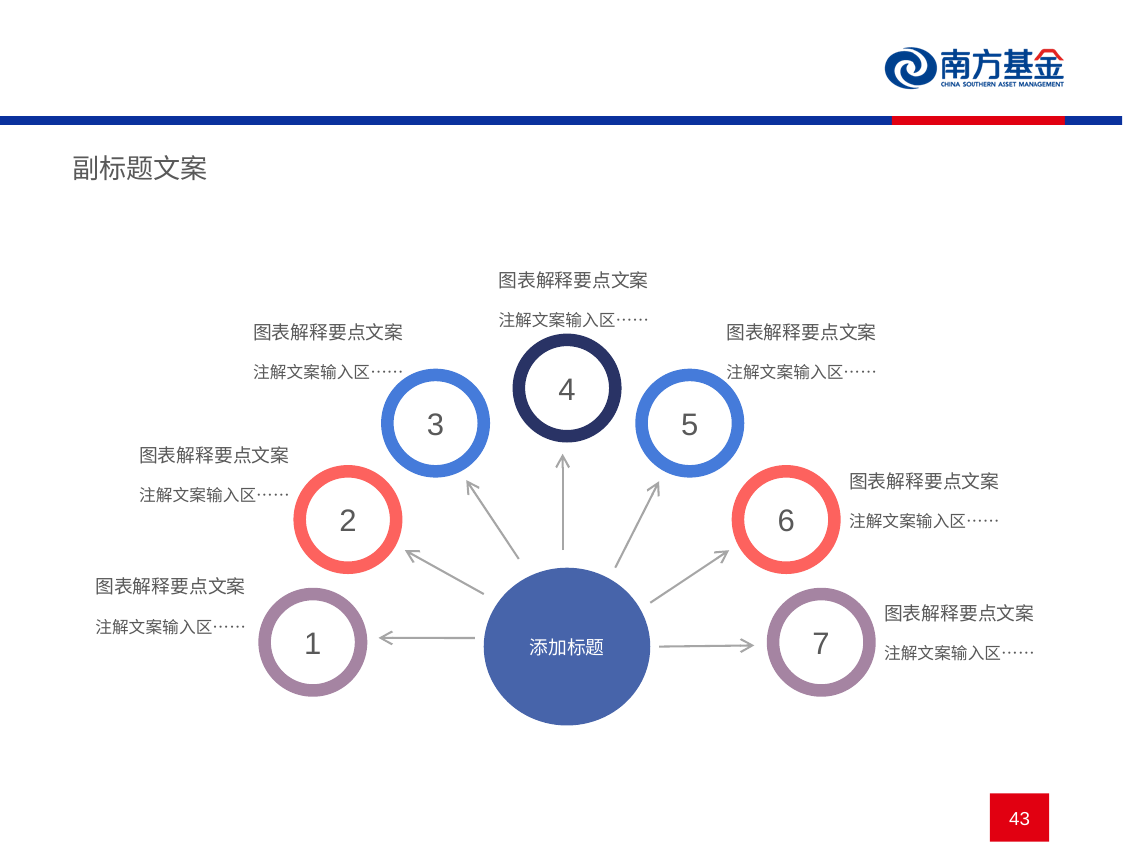

#
副标题文案
图表解释要点文案

注解文案输入区……
图表解释要点文案

注解文案输入区……
图表解释要点文案

注解文案输入区……
4
3
5
图表解释要点文案

注解文案输入区……
图表解释要点文案

注解文案输入区……
2
6
图表解释要点文案

注解文案输入区……
添加标题
1
7
图表解释要点文案

注解文案输入区……
43